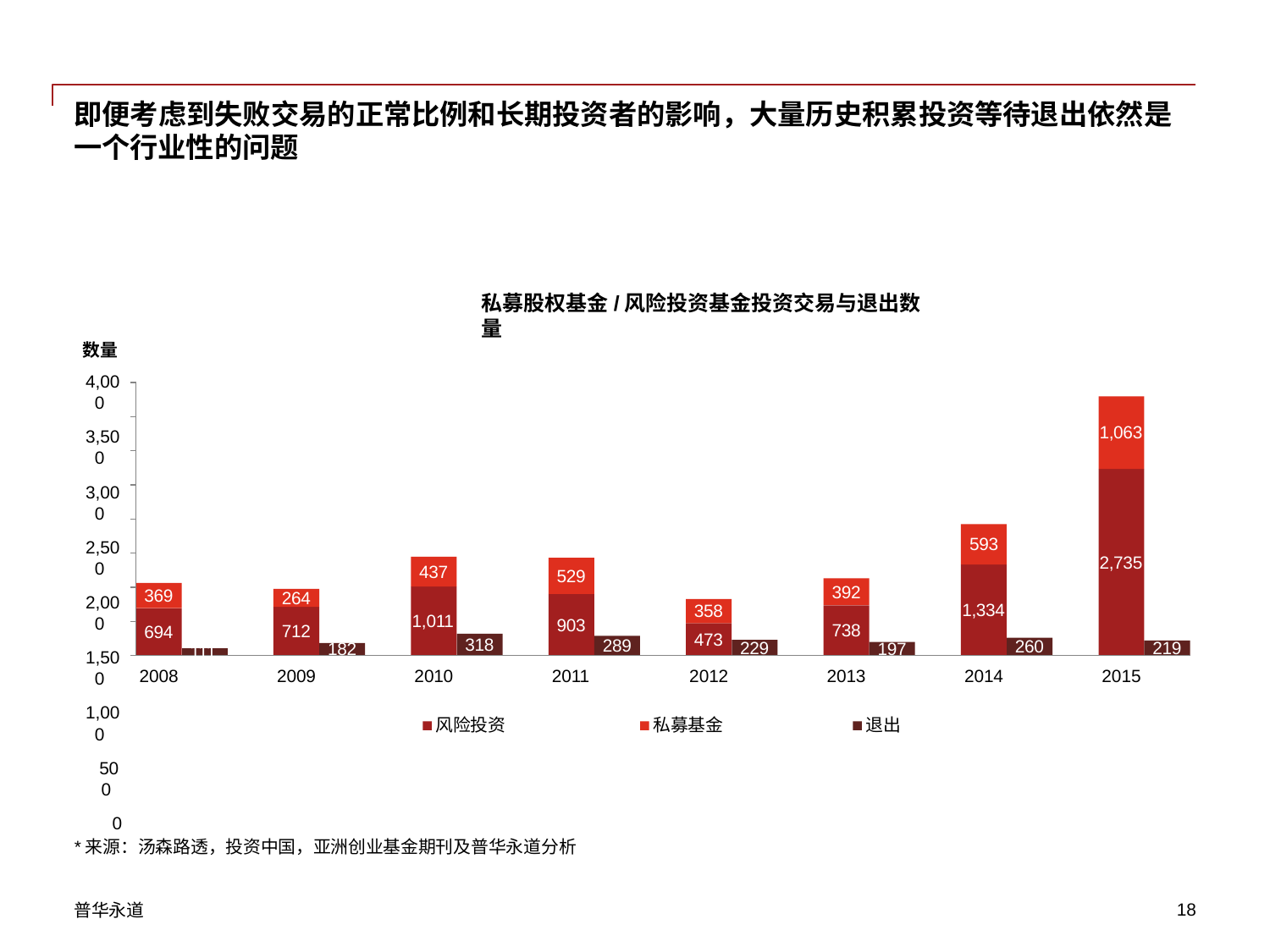

即便考虑到失败交易的正常比例和长期投资者的影响，大量历史积累投资等待退出依然是  一个行业性的问题
私募股权基金/风险投资基金投资交易与退出数量
数量
4,000
3,500
3,000
2,500
2,000
1,500
1,000
500
0

1,063

593
2,735

437

529

392

369

264

1,334
358

1,011
903
738
712
694

473
318

289
260

229
219
197

182

111

2008
2009
2010
2011
2012
2013
2014
2015
风险投资
私募基金
退出

*来源：汤森路透，投资中国，亚洲创业基金期刊及普华永道分析
普华永道
18